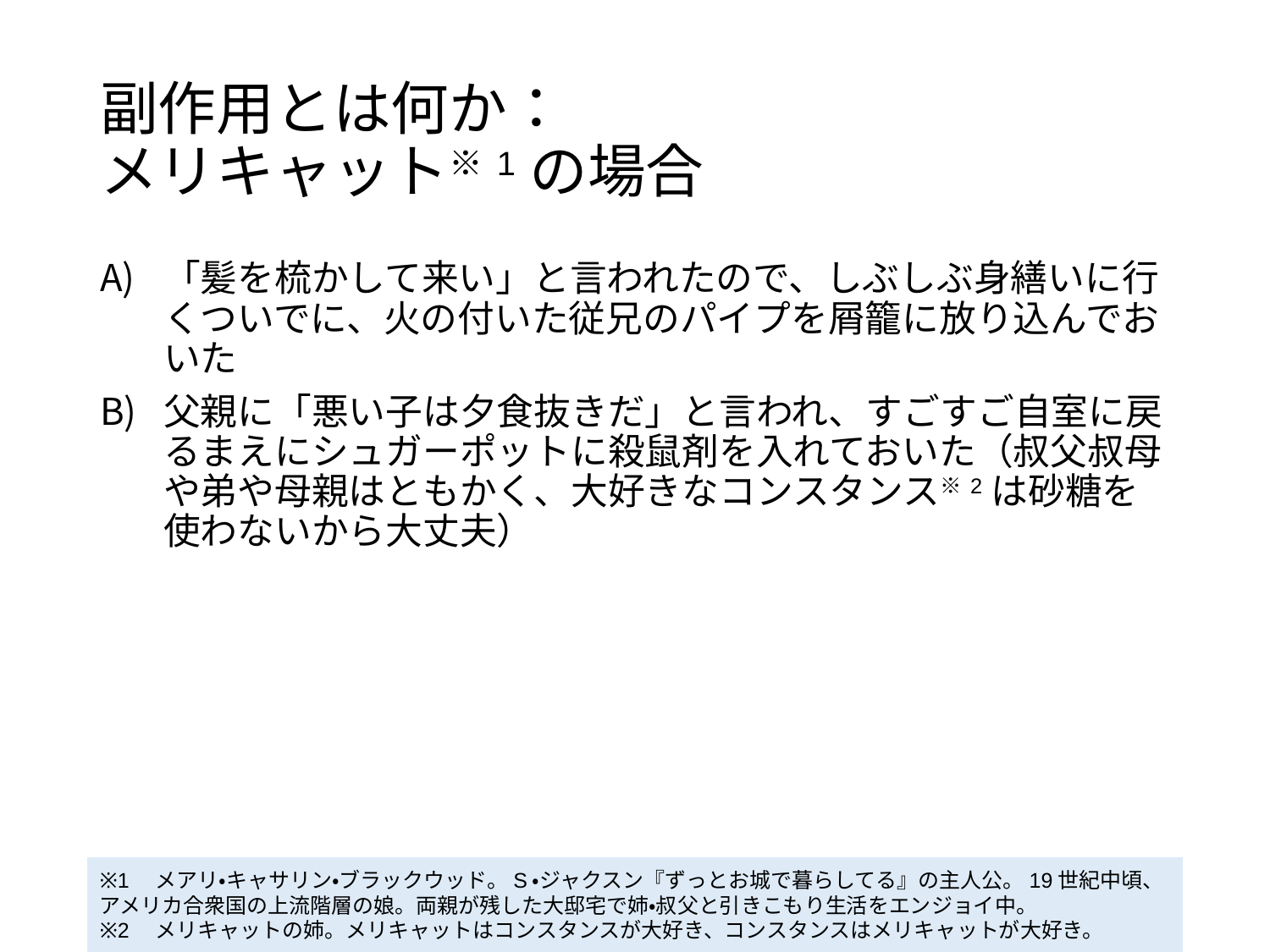

# 副作用とは何か： メリキャット※1の場合
「髪を梳かして来い」と言われたので、しぶしぶ身繕いに行くついでに、火の付いた従兄のパイプを屑籠に放り込んでおいた
父親に「悪い子は夕食抜きだ」と言われ、すごすご自室に戻るまえにシュガーポットに殺鼠剤を入れておいた（叔父叔母や弟や母親はともかく、大好きなコンスタンス※2は砂糖を使わないから大丈夫）
※1　メアリ・キャサリン・ブラックウッド。S・ジャクスン『ずっとお城で暮らしてる』の主人公。19世紀中頃、アメリカ合衆国の上流階層の娘。両親が残した大邸宅で姉・叔父と引きこもり生活をエンジョイ中。
※2　メリキャットの姉。メリキャットはコンスタンスが大好き、コンスタンスはメリキャットが大好き。